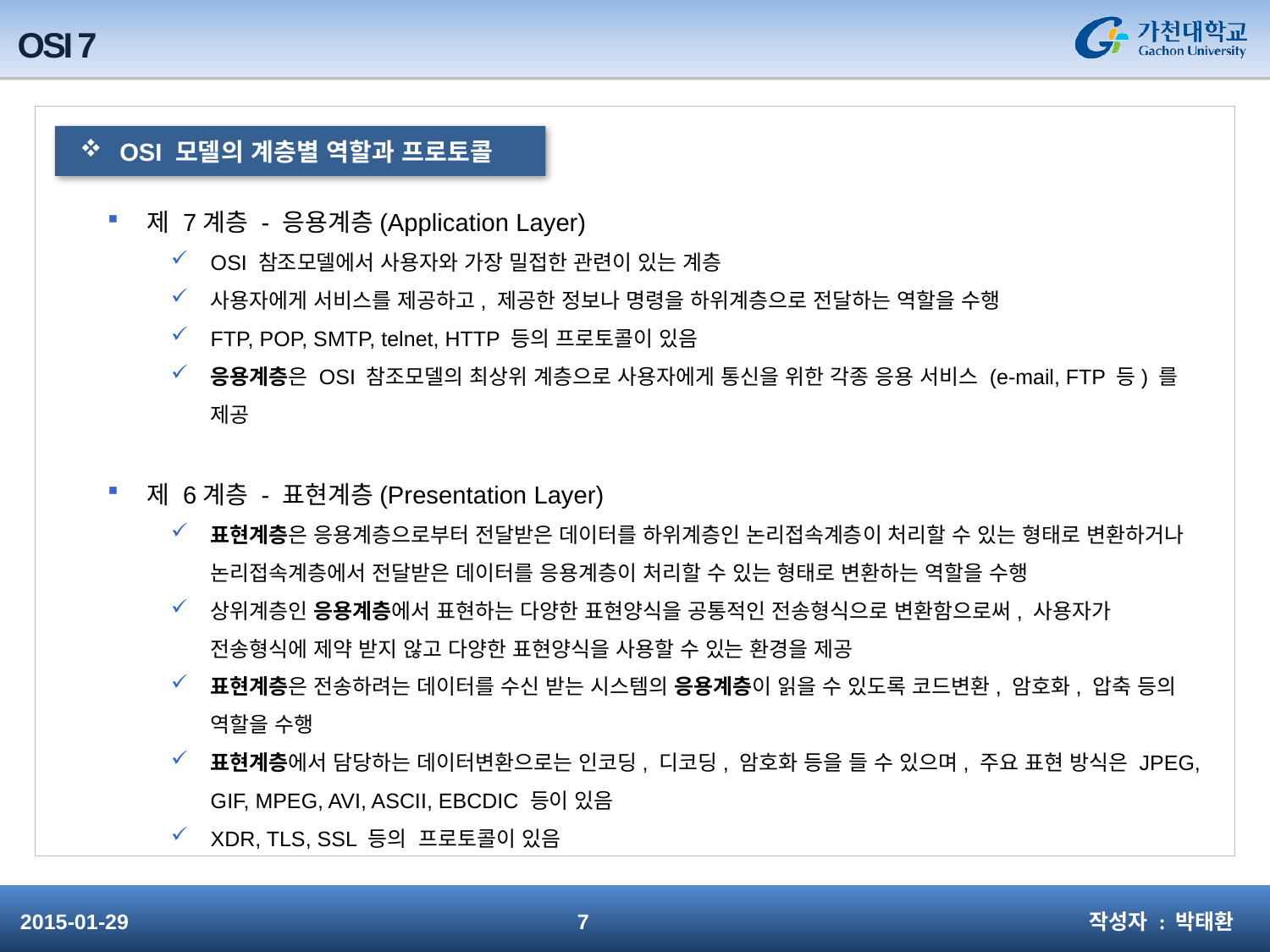

# OSI 7

OSI 모델의 계층별 역할과 프로토콜
제 7계층 - 응용계층(Application Layer)
OSI 참조모델에서 사용자와 가장 밀접한 관련이 있는 계층
사용자에게 서비스를 제공하고, 제공한 정보나 명령을 하위계층으로 전달하는 역할을 수행
FTP, POP, SMTP, telnet, HTTP 등의 프로토콜이 있음
응용계층은 OSI 참조모델의 최상위 계층으로 사용자에게 통신을 위한 각종 응용 서비스 (e-mail, FTP 등) 를 제공

제 6계층 - 표현계층(Presentation Layer)
표현계층은 응용계층으로부터 전달받은 데이터를 하위계층인 논리접속계층이 처리할 수 있는 형태로 변환하거나 논리접속계층에서 전달받은 데이터를 응용계층이 처리할 수 있는 형태로 변환하는 역할을 수행
상위계층인 응용계층에서 표현하는 다양한 표현양식을 공통적인 전송형식으로 변환함으로써, 사용자가 전송형식에 제약 받지 않고 다양한 표현양식을 사용할 수 있는 환경을 제공
표현계층은 전송하려는 데이터를 수신 받는 시스템의 응용계층이 읽을 수 있도록 코드변환, 암호화, 압축 등의 역할을 수행
표현계층에서 담당하는 데이터변환으로는 인코딩, 디코딩, 암호화 등을 들 수 있으며, 주요 표현 방식은 JPEG, GIF, MPEG, AVI, ASCII, EBCDIC 등이 있음
XDR, TLS, SSL 등의  프로토콜이 있음
작성자 : 박태환
2015-01-29
7